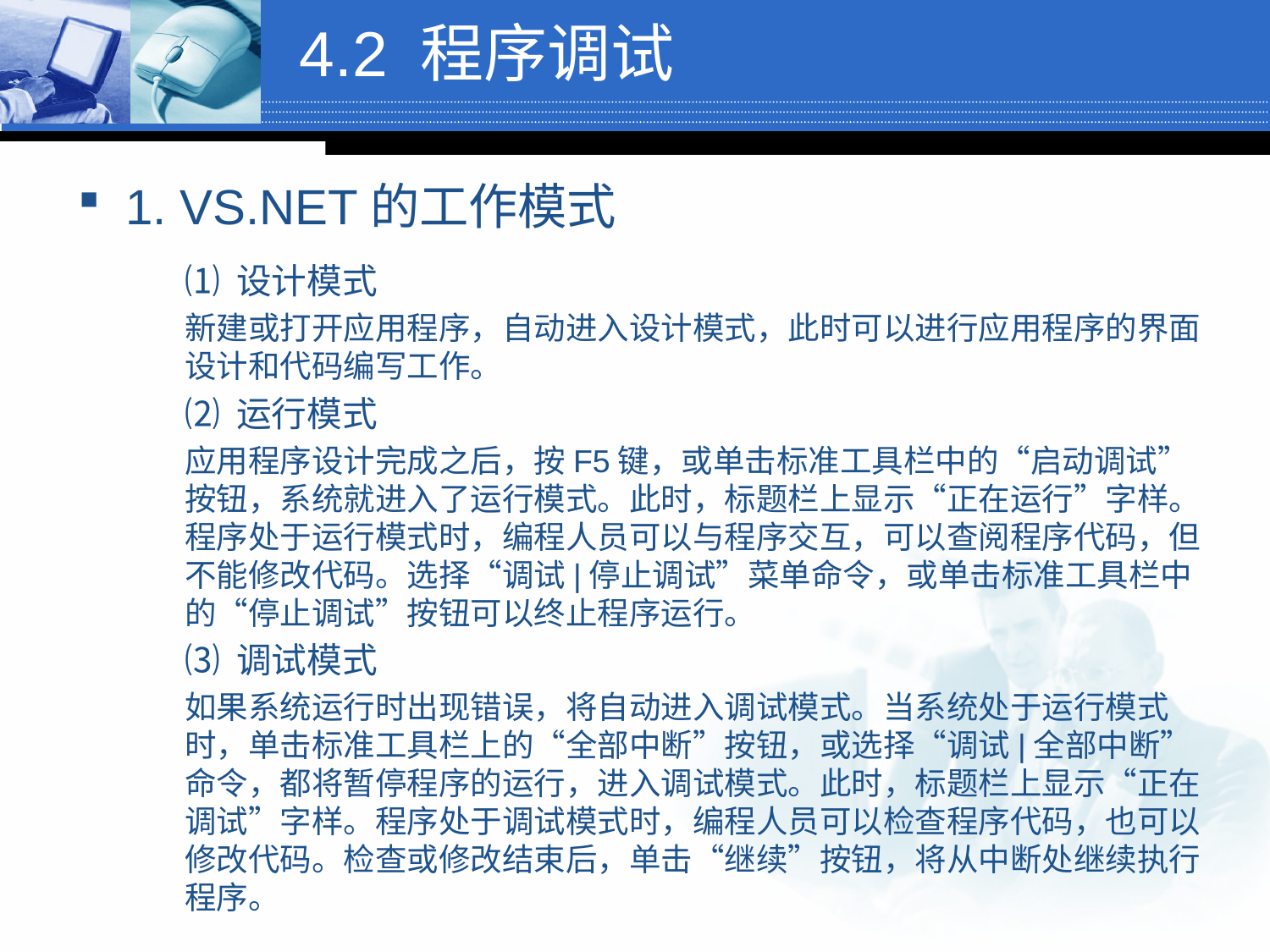

# 4.2 程序调试
1. VS.NET的工作模式
⑴ 设计模式
新建或打开应用程序，自动进入设计模式，此时可以进行应用程序的界面设计和代码编写工作。
⑵ 运行模式
应用程序设计完成之后，按F5键，或单击标准工具栏中的“启动调试”按钮，系统就进入了运行模式。此时，标题栏上显示“正在运行”字样。程序处于运行模式时，编程人员可以与程序交互，可以查阅程序代码，但不能修改代码。选择“调试|停止调试”菜单命令，或单击标准工具栏中的“停止调试”按钮可以终止程序运行。
⑶ 调试模式
如果系统运行时出现错误，将自动进入调试模式。当系统处于运行模式时，单击标准工具栏上的“全部中断”按钮，或选择“调试|全部中断”命令，都将暂停程序的运行，进入调试模式。此时，标题栏上显示“正在调试”字样。程序处于调试模式时，编程人员可以检查程序代码，也可以修改代码。检查或修改结束后，单击“继续”按钮，将从中断处继续执行程序。